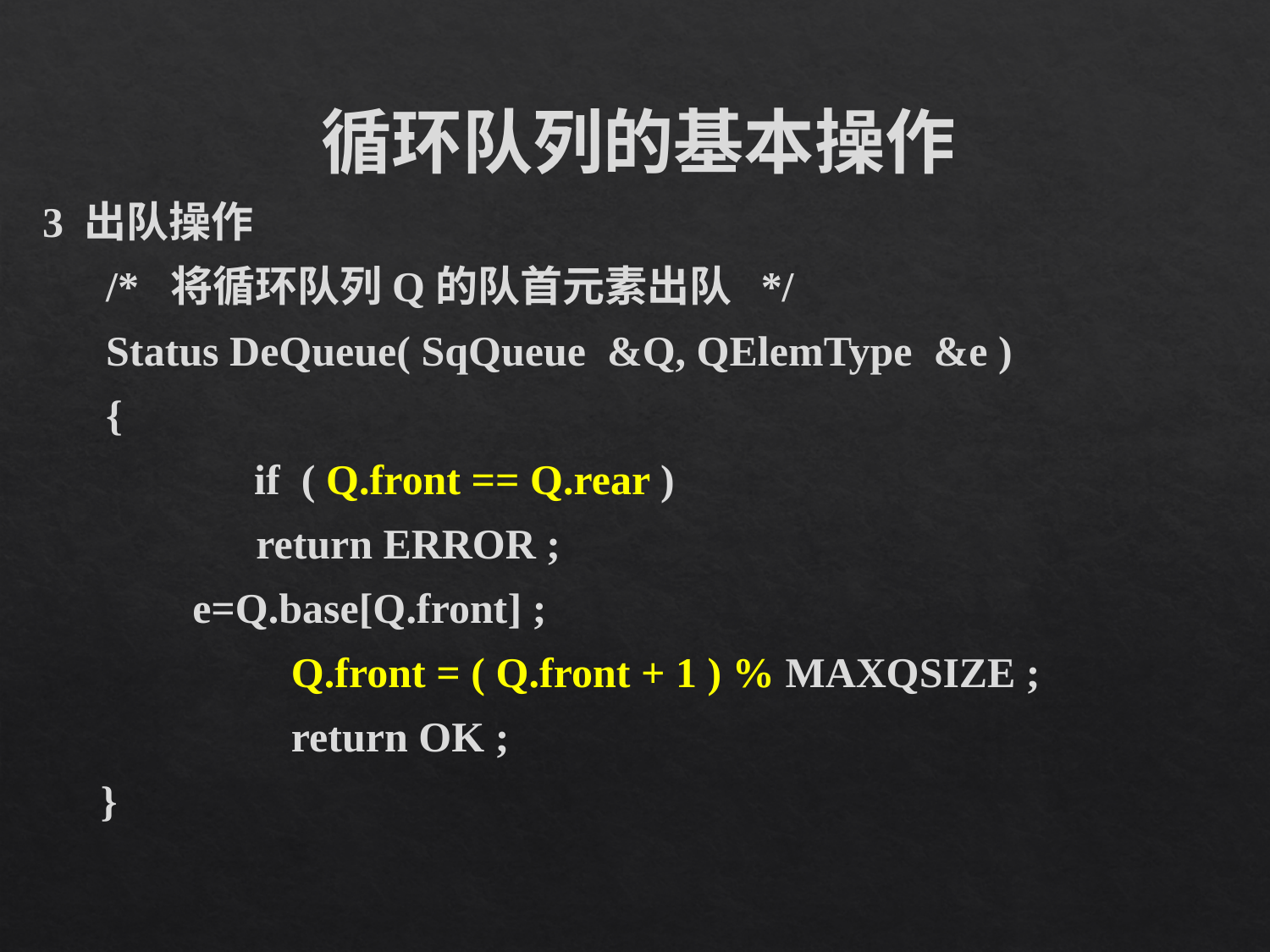

#
循环队列的基本操作
3 出队操作
/*  将循环队列Q的队首元素出队  */
Status DeQueue( SqQueue  &Q, QElemType  &e )
{
	  if  ( Q.front == Q.rear )
return ERROR ;
e=Q.base[Q.front] ;
	  Q.front = ( Q.front + 1 ) % MAXQSIZE ;
	  return OK ;
  }